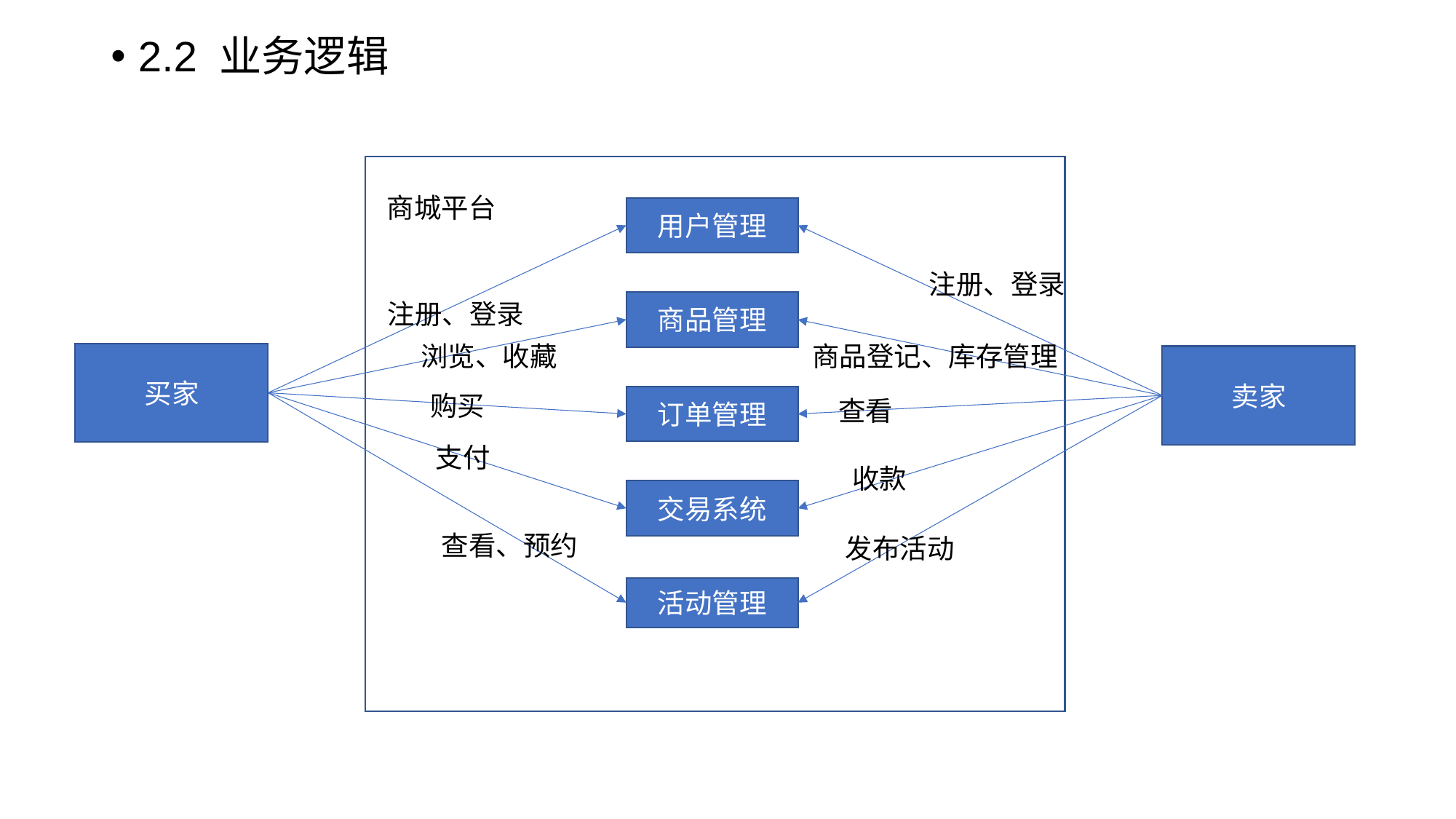

2.2 业务逻辑

商城平台
用户管理
注册、登录
注册、登录
商品管理
浏览、收藏
商品登记、库存管理
买家
卖家
购买
订单管理
查看
支付
收款
交易系统
查看、预约
发布活动
活动管理